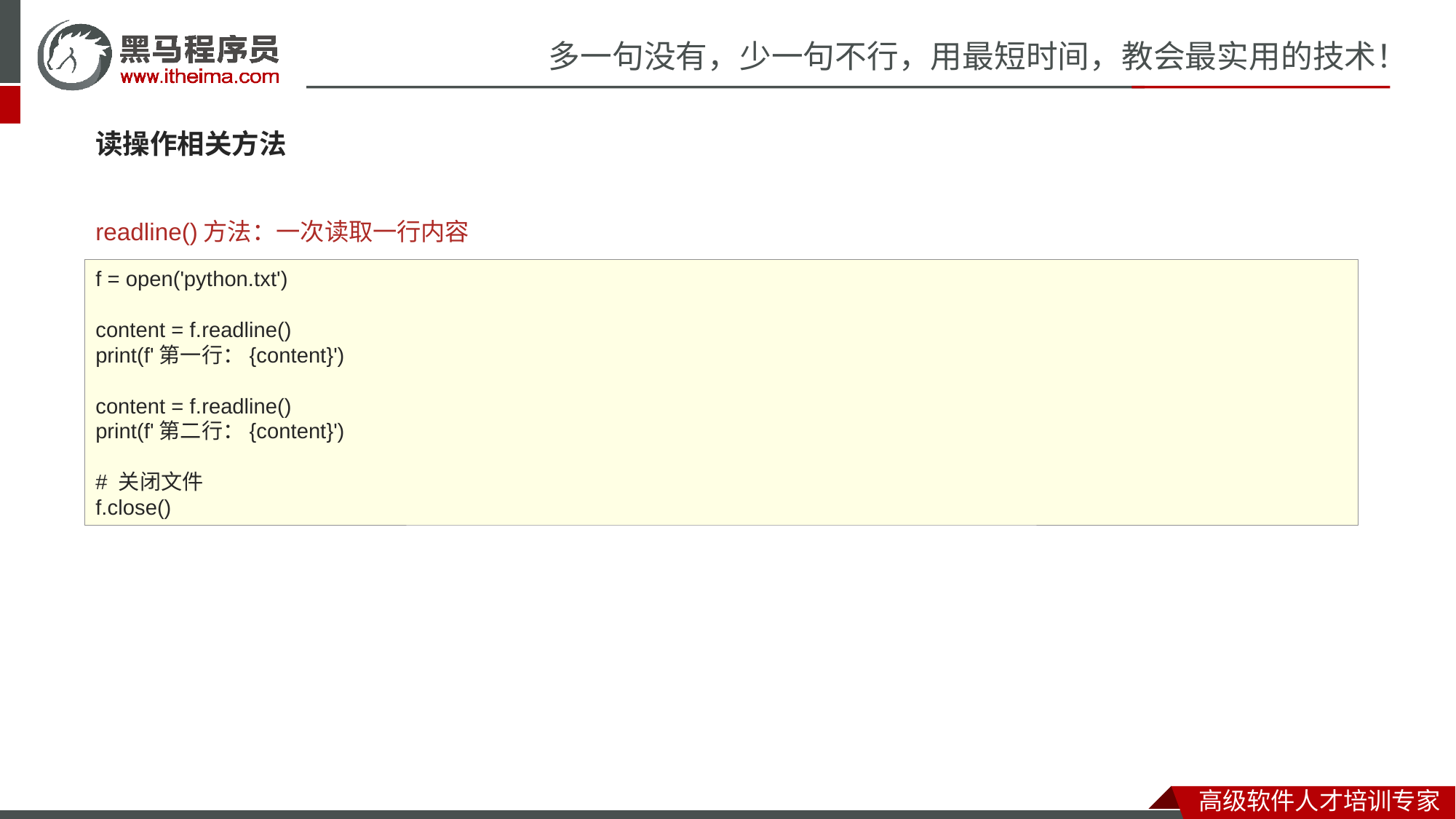

读操作相关方法
readline()方法：一次读取一行内容
f = open('python.txt')

content = f.readline()
print(f'第一行：{content}')

content = f.readline()
print(f'第二行：{content}')

# 关闭文件
f.close()